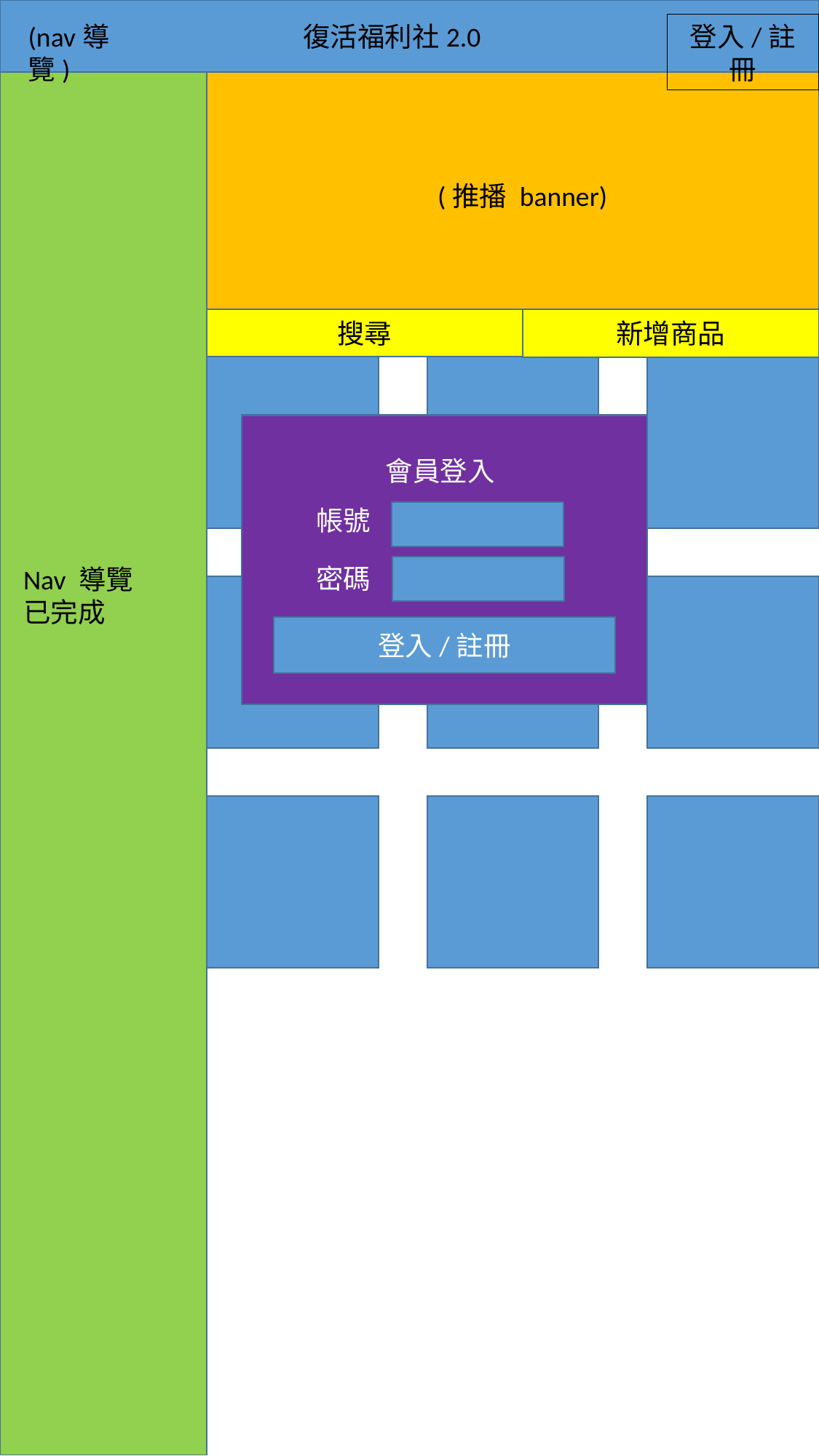

(nav導覽)
復活福利社2.0
登入/註冊

(推播 banner)
新增商品
搜尋
div商品

會員登入
帳號

密碼

Nav 導覽
已完成

登入/註冊